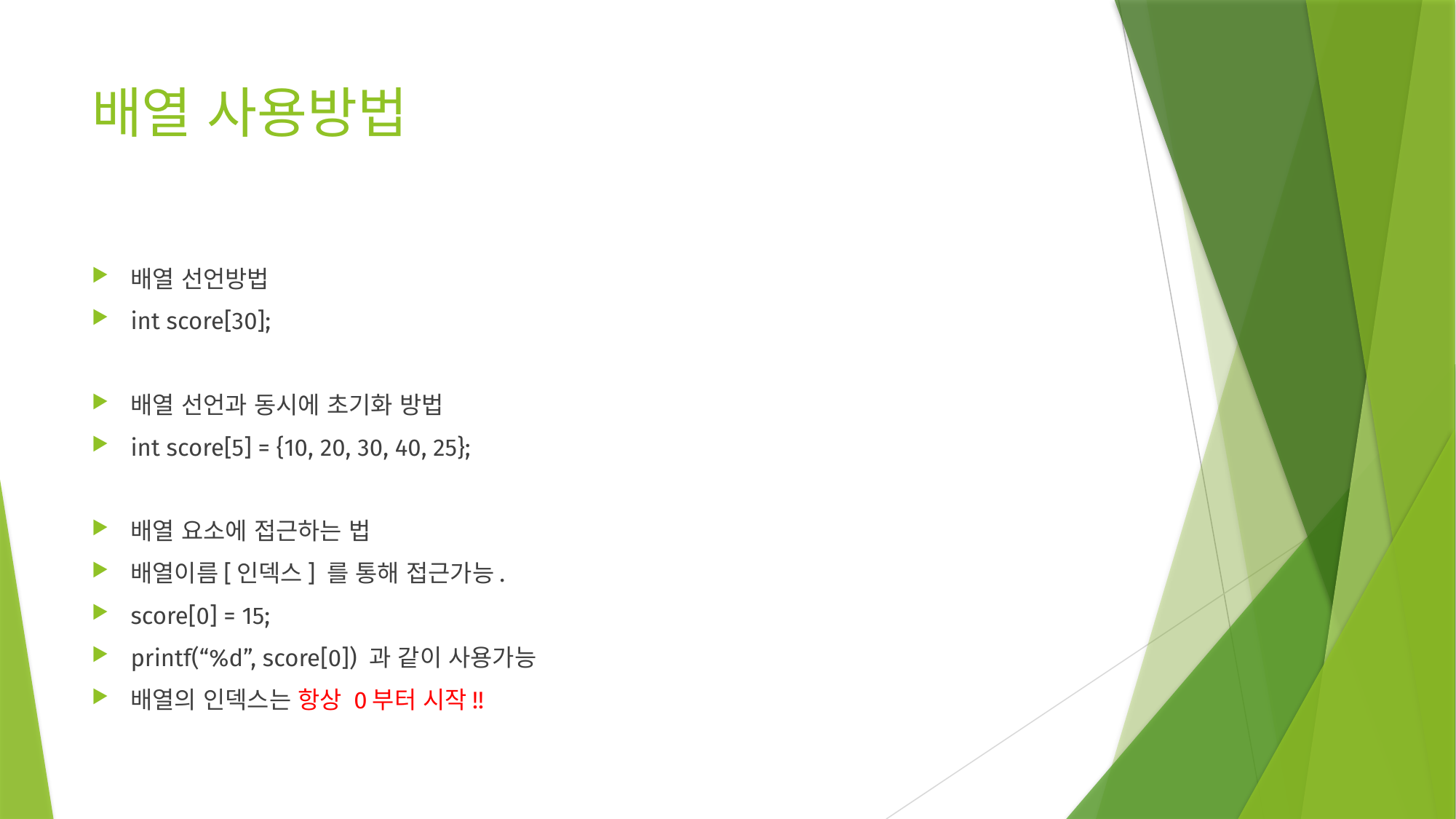

# 배열 사용방법
배열 선언방법
int score[30];

배열 선언과 동시에 초기화 방법
int score[5] = {10, 20, 30, 40, 25};

배열 요소에 접근하는 법
배열이름[인덱스] 를 통해 접근가능.
score[0] = 15;
printf(“%d”, score[0]) 과 같이 사용가능
배열의 인덱스는 항상 0부터 시작!!